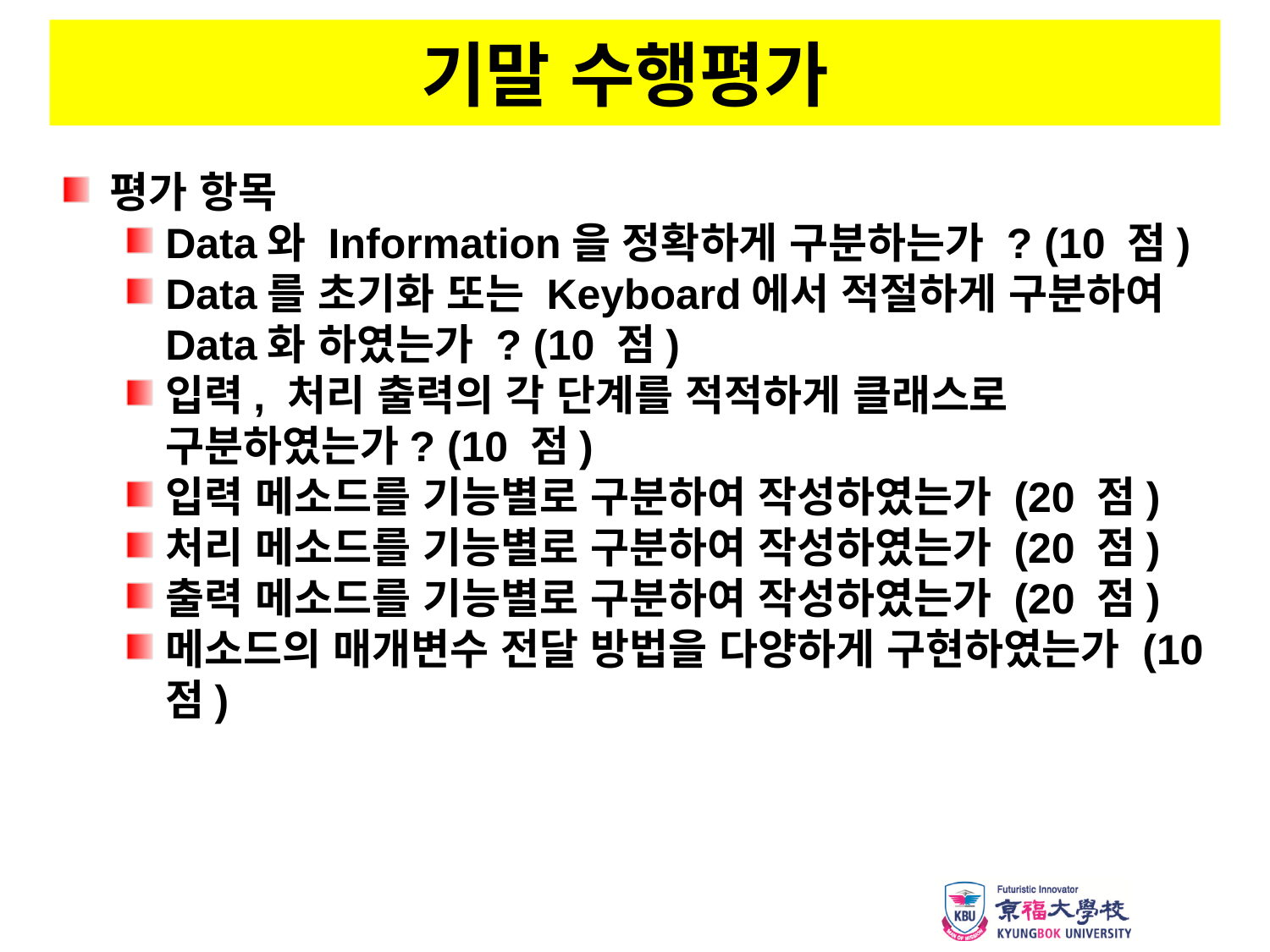

# 기말 수행평가
평가 항목
Data와 Information을 정확하게 구분하는가 ? (10 점)
Data를 초기화 또는 Keyboard에서 적절하게 구분하여 Data화 하였는가 ? (10 점)
입력, 처리 출력의 각 단계를 적적하게 클래스로 구분하였는가? (10 점)
입력 메소드를 기능별로 구분하여 작성하였는가 (20 점)
처리 메소드를 기능별로 구분하여 작성하였는가 (20 점)
출력 메소드를 기능별로 구분하여 작성하였는가 (20 점)
메소드의 매개변수 전달 방법을 다양하게 구현하였는가 (10 점)